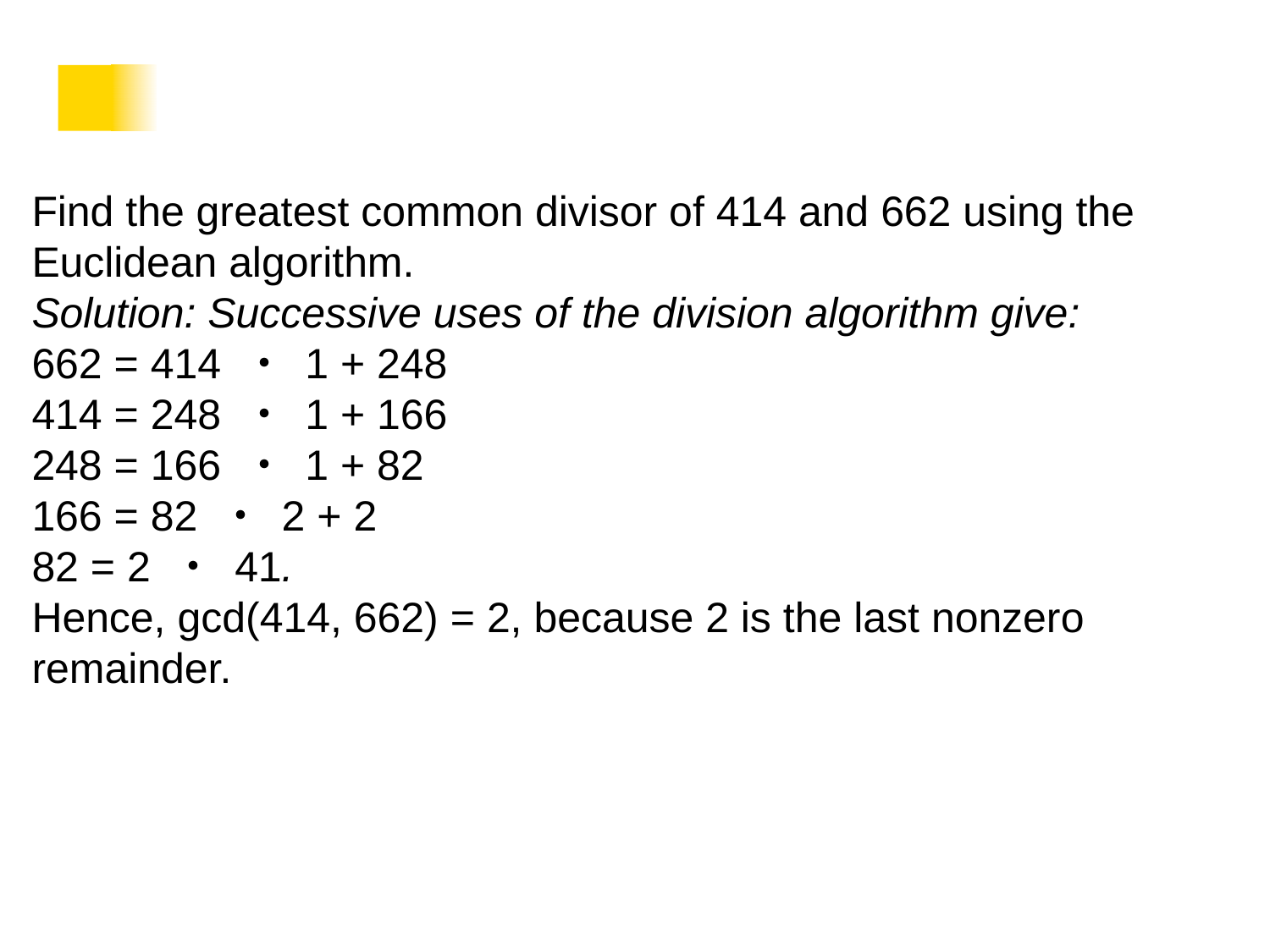

#
Find the greatest common divisor of 414 and 662 using the Euclidean algorithm.
Solution: Successive uses of the division algorithm give:
662 = 414 ・ 1 + 248
414 = 248 ・ 1 + 166
248 = 166 ・ 1 + 82
166 = 82 ・ 2 + 2
82 = 2 ・ 41.
Hence, gcd(414, 662) = 2, because 2 is the last nonzero remainder.